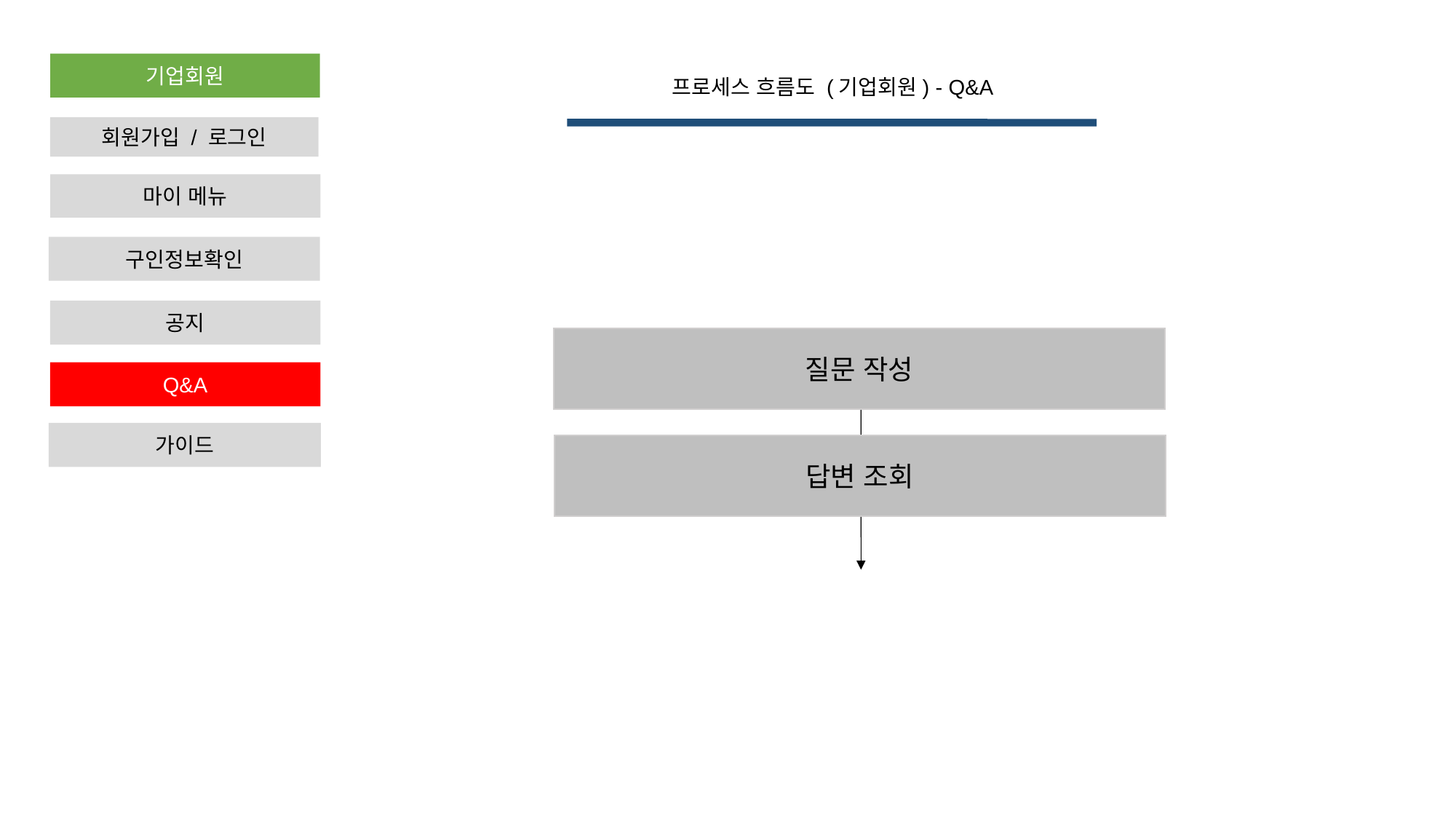

기업회원
프로세스 흐름도 (기업회원) - Q&A
회원가입 / 로그인
마이 메뉴
구인정보확인
공지
질문 작성
Q&A
가이드
답변 조회